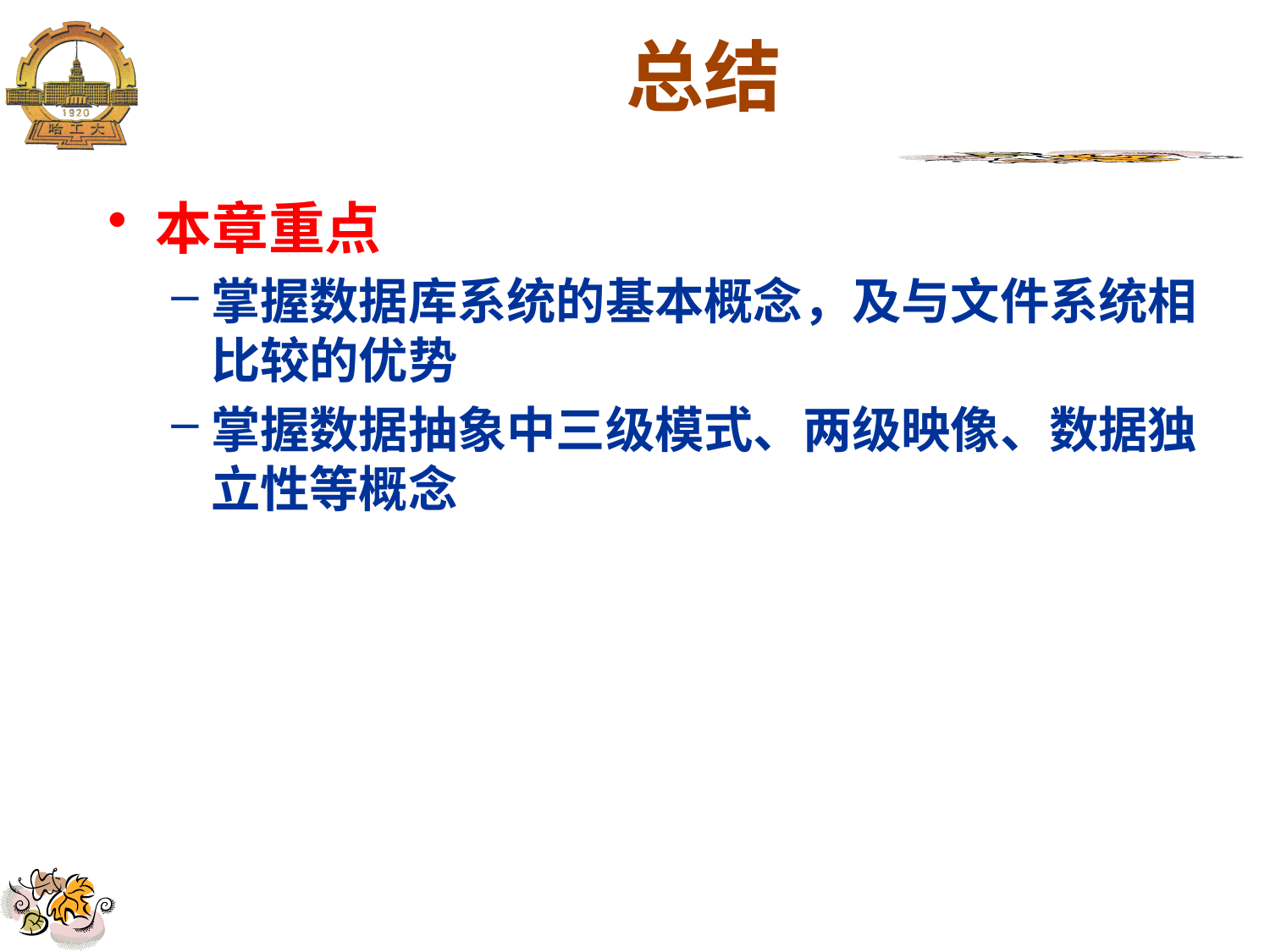

# 总结
本章重点
掌握数据库系统的基本概念，及与文件系统相比较的优势
掌握数据抽象中三级模式、两级映像、数据独立性等概念